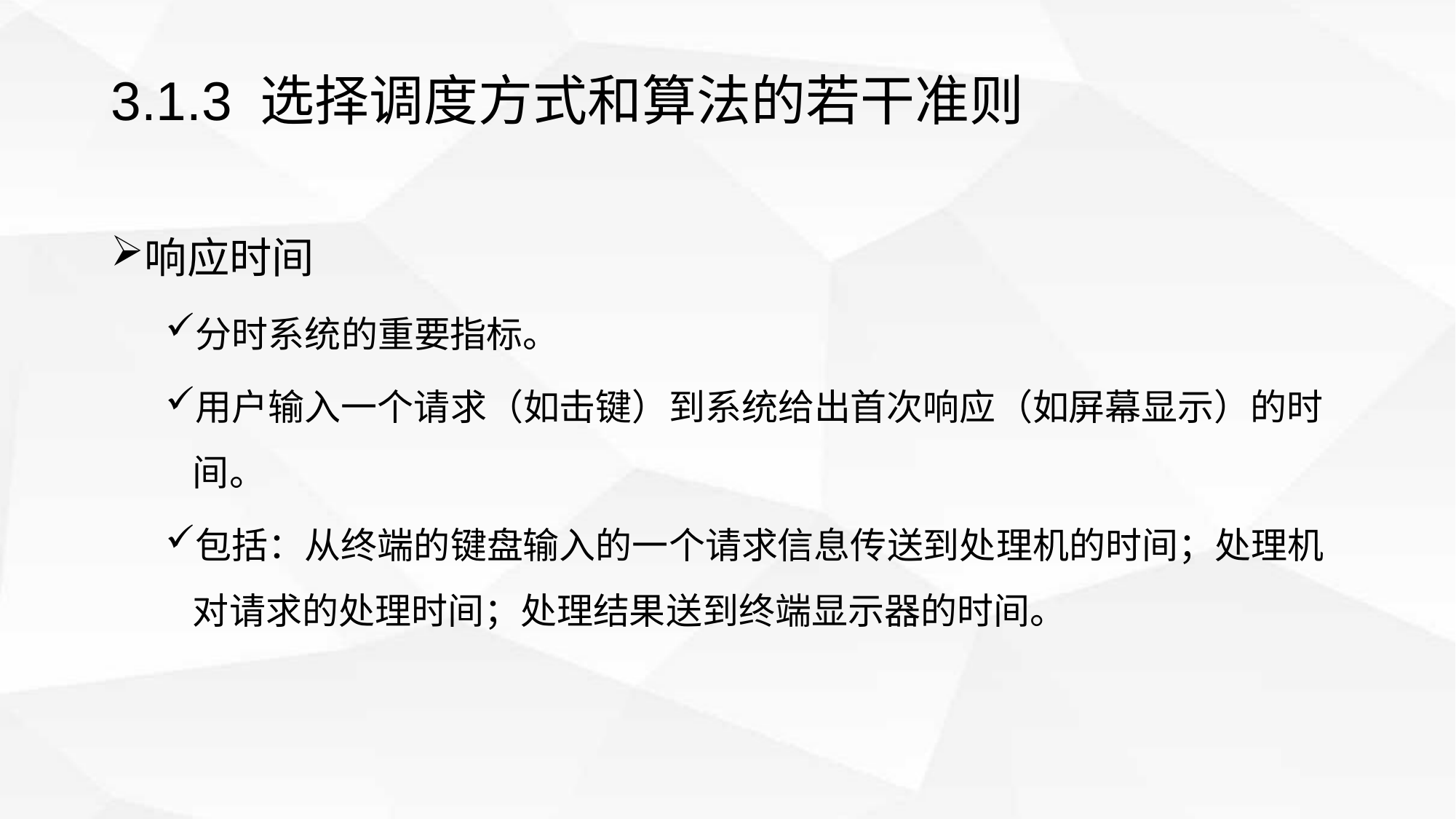

# 3.1.3 选择调度方式和算法的若干准则
响应时间
分时系统的重要指标。
用户输入一个请求（如击键）到系统给出首次响应（如屏幕显示）的时间。
包括：从终端的键盘输入的一个请求信息传送到处理机的时间；处理机对请求的处理时间；处理结果送到终端显示器的时间。